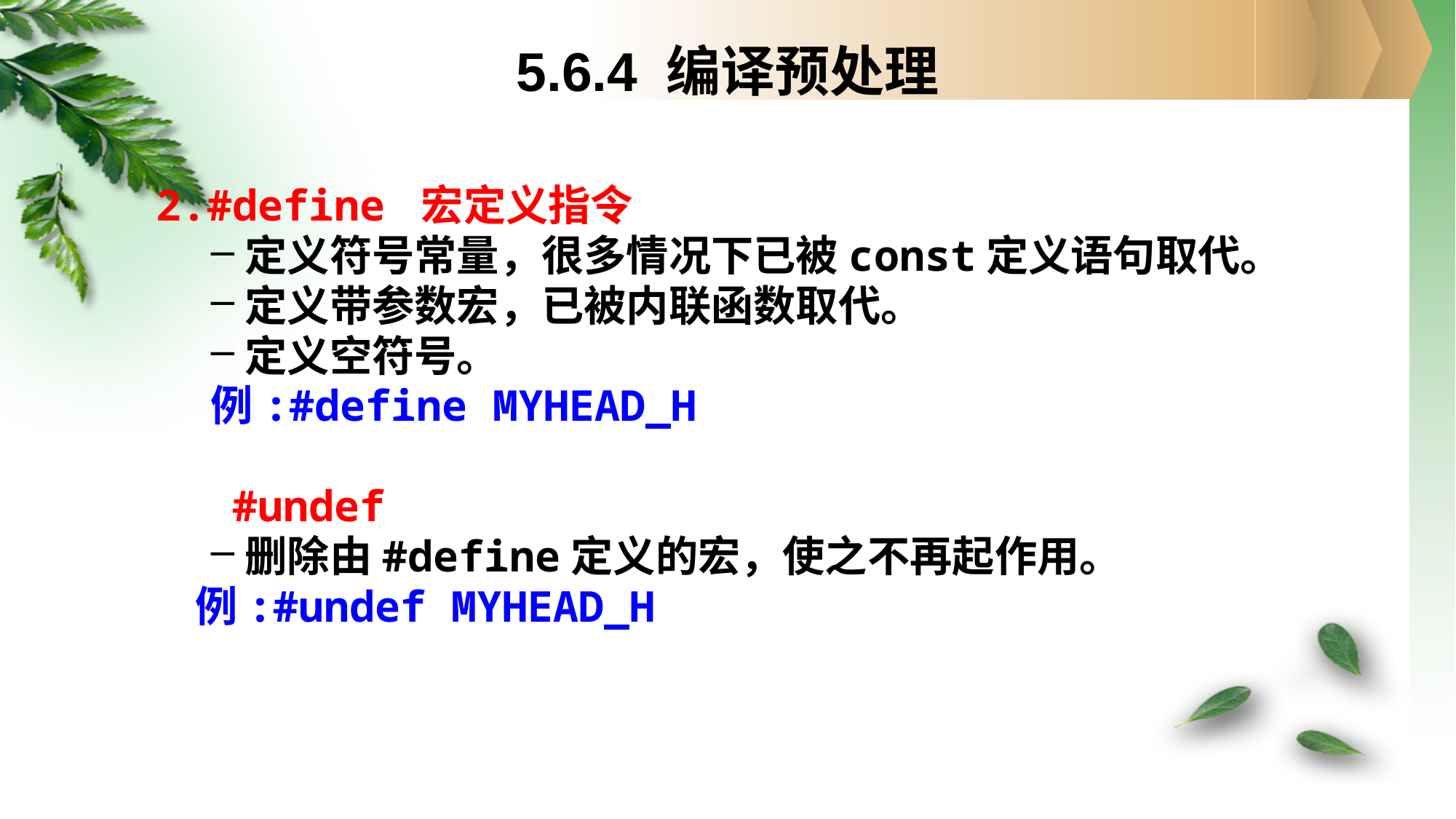

# 5.6.4 编译预处理
2.#define 宏定义指令
定义符号常量，很多情况下已被const定义语句取代。
定义带参数宏，已被内联函数取代。
定义空符号。
例:#define MYHEAD_H

   #undef
删除由#define定义的宏，使之不再起作用。
   例:#undef MYHEAD_H